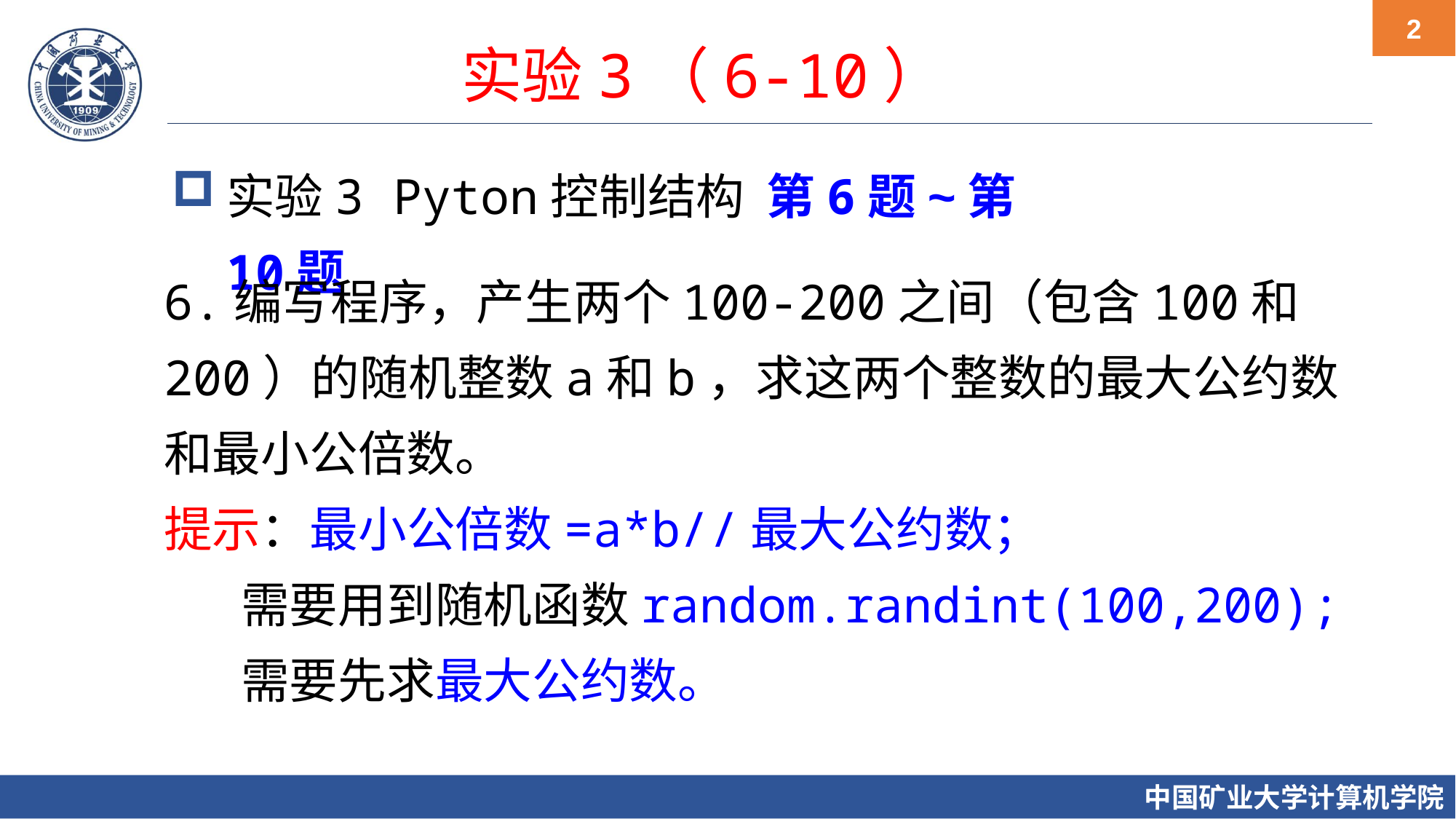

实验3（6-10）
实验3 Pyton控制结构  第6题~第10题
6.编写程序，产生两个100-200之间（包含100和200）的随机整数a和b，求这两个整数的最大公约数和最小公倍数。
提示：最小公倍数=a*b//最大公约数；
      需要用到随机函数random.randint(100,200);
      需要先求最大公约数。